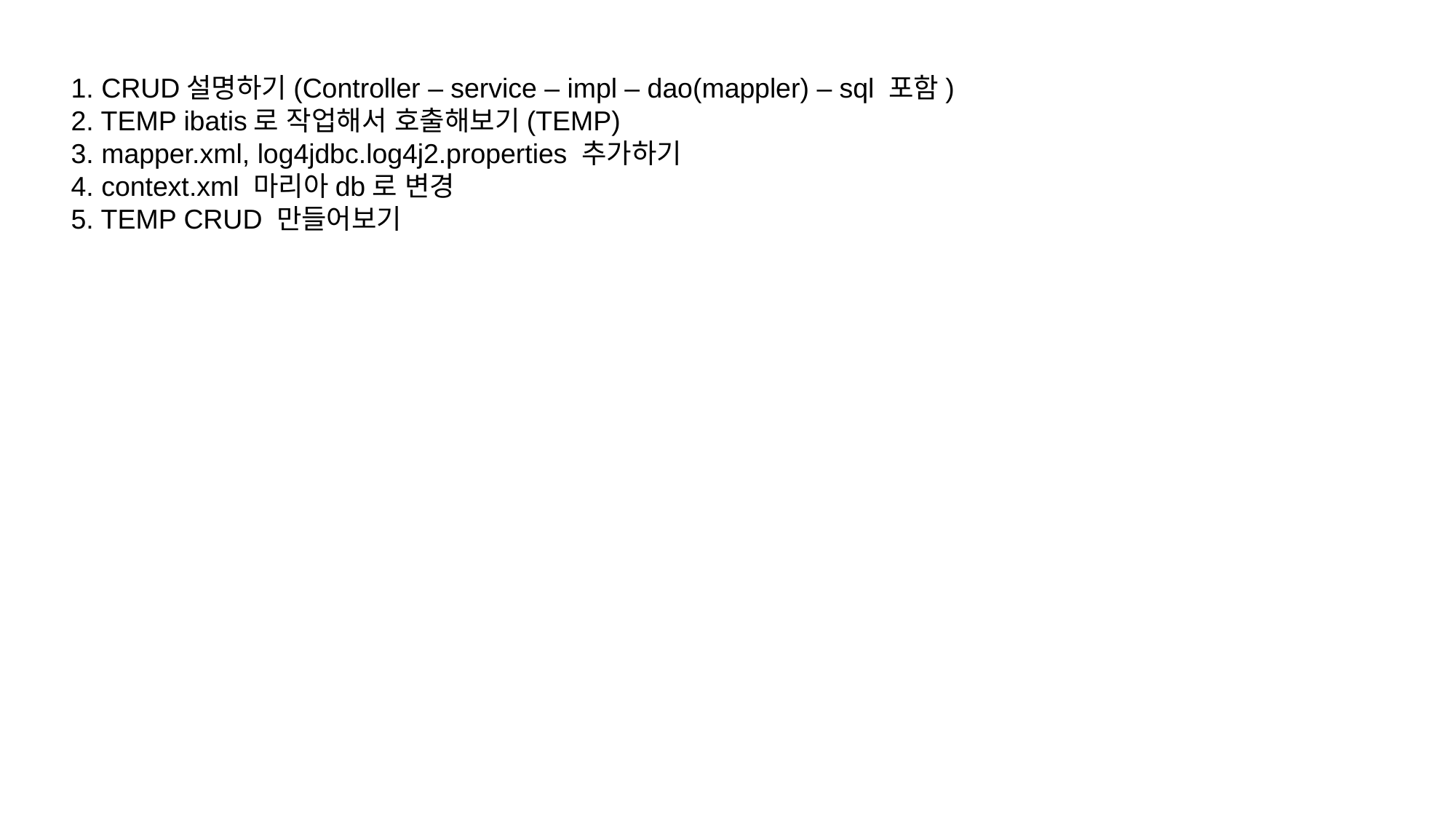

1. CRUD설명하기(Controller – service – impl – dao(mappler) – sql 포함)
2. TEMP ibatis로 작업해서 호출해보기(TEMP)
3. mapper.xml, log4jdbc.log4j2.properties 추가하기
4. context.xml 마리아db로 변경
5. TEMP CRUD 만들어보기